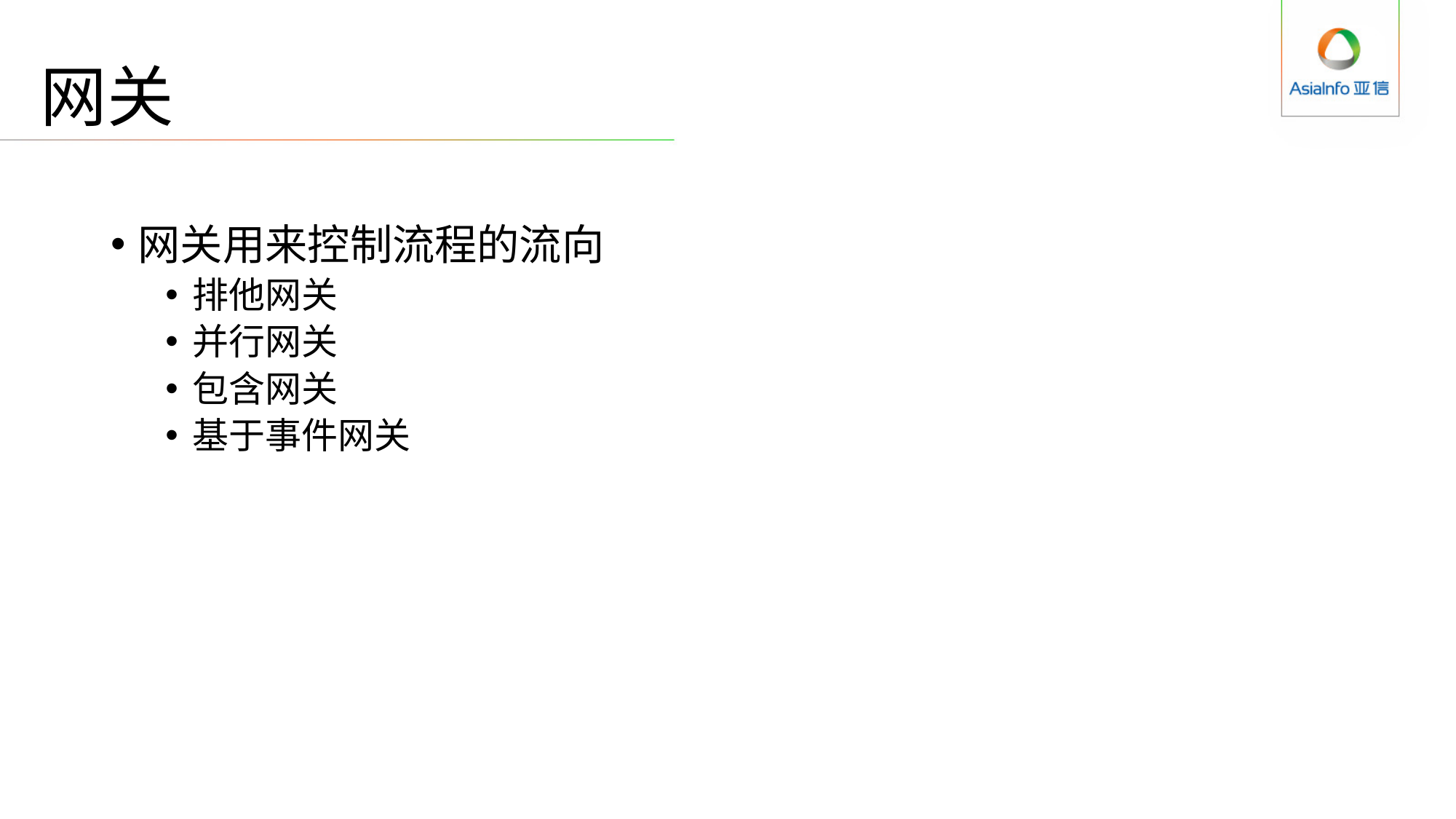

# 网关
网关用来控制流程的流向
排他网关
并行网关
包含网关
基于事件网关